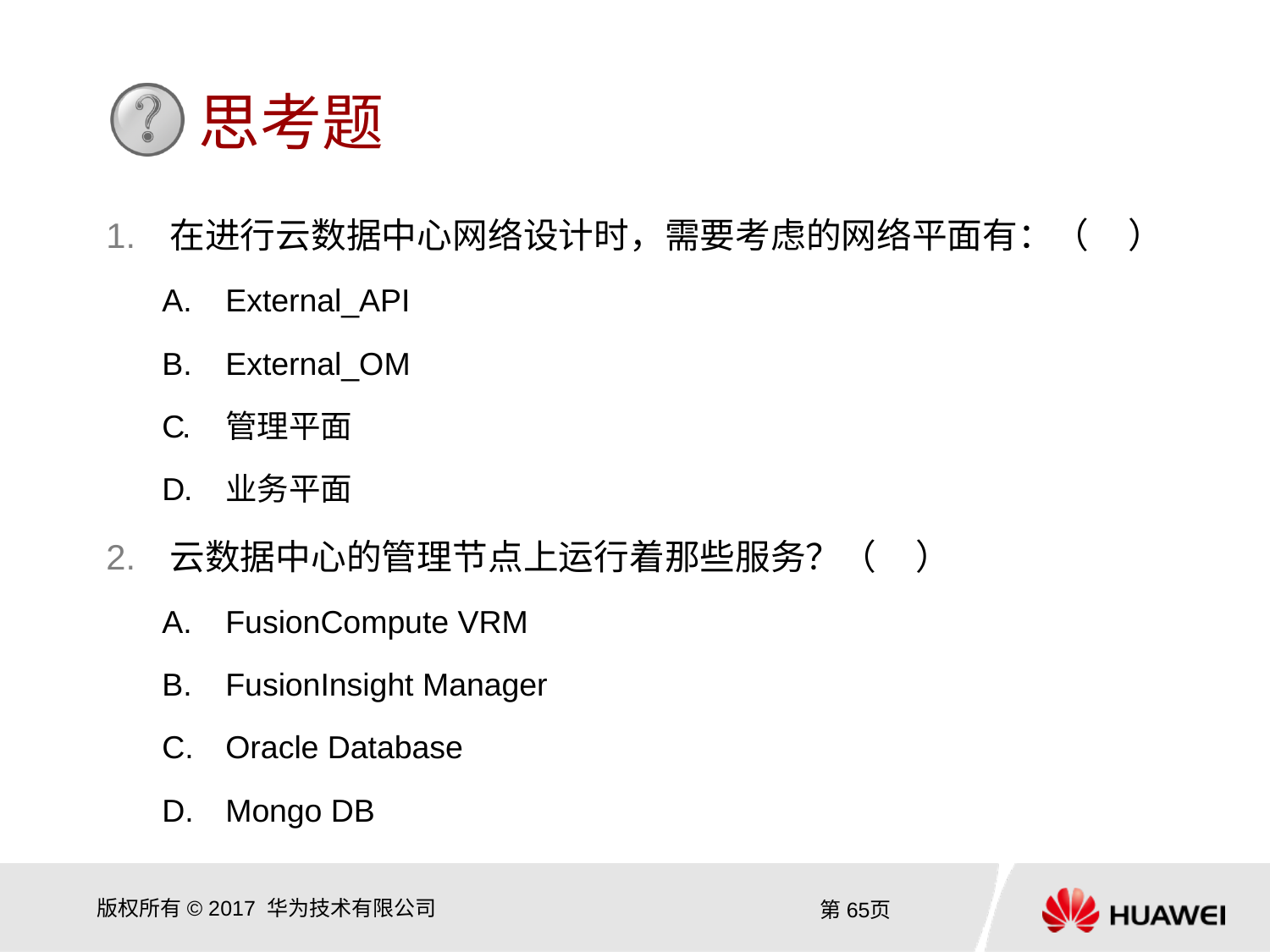

在进行云数据中心网络设计时，需要考虑的网络平面有：（     ）
External_API
External_OM
管理平面
业务平面
云数据中心的管理节点上运行着那些服务？（     ）
FusionCompute VRM
FusionInsight Manager
Oracle Database
Mongo DB